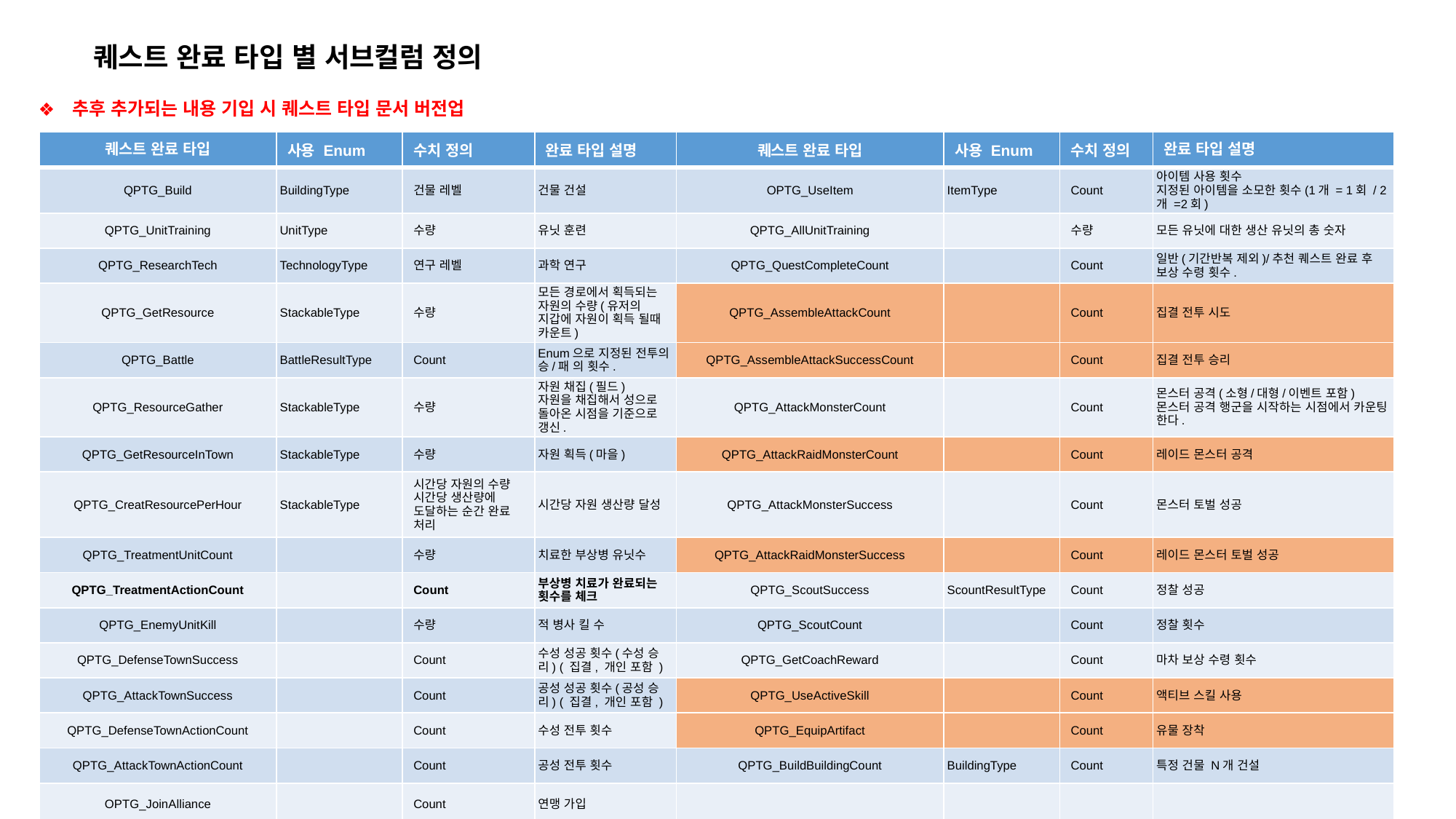

퀘스트 완료 타입 별 서브컬럼 정의
추후 추가되는 내용 기입 시 퀘스트 타입 문서 버전업
| 퀘스트 완료 타입 | 사용 Enum | 수치 정의 | 완료 타입 설명 | 퀘스트 완료 타입 | 사용 Enum | 수치 정의 | 완료 타입 설명 |
| --- | --- | --- | --- | --- | --- | --- | --- |
| QPTG\_Build | BuildingType | 건물 레벨 | 건물 건설 | OPTG\_UseItem | ItemType | Count | 아이템 사용 횟수 지정된 아이템을 소모한 횟수(1개 = 1회 / 2개 =2회) |
| QPTG\_UnitTraining | UnitType | 수량 | 유닛 훈련 | QPTG\_AllUnitTraining |  | 수량 | 모든 유닛에 대한 생산 유닛의 총 숫자 |
| QPTG\_ResearchTech | TechnologyType | 연구 레벨 | 과학 연구 | QPTG\_QuestCompleteCount |  | Count | 일반(기간반복 제외)/추천 퀘스트 완료 후 보상 수령 횟수. |
| QPTG\_GetResource | StackableType | 수량 | 모든 경로에서 획득되는 자원의 수량(유저의 지갑에 자원이 획득 될때 카운트) | QPTG\_AssembleAttackCount |  | Count | 집결 전투 시도 |
| QPTG\_Battle | BattleResultType | Count | Enum으로 지정된 전투의 승/패 의 횟수. | QPTG\_AssembleAttackSuccessCount |  | Count | 집결 전투 승리 |
| QPTG\_ResourceGather | StackableType | 수량 | 자원 채집(필드) 자원을 채집해서 성으로 돌아온 시점을 기준으로 갱신. | QPTG\_AttackMonsterCount |  | Count | 몬스터 공격(소형/대형/이벤트 포함) 몬스터 공격 행군을 시작하는 시점에서 카운팅 한다. |
| QPTG\_GetResourceInTown | StackableType | 수량 | 자원 획득(마을) | QPTG\_AttackRaidMonsterCount |  | Count | 레이드 몬스터 공격 |
| QPTG\_CreatResourcePerHour | StackableType | 시간당 자원의 수량 시간당 생산량에 도달하는 순간 완료 처리 | 시간당 자원 생산량 달성 | QPTG\_AttackMonsterSuccess |  | Count | 몬스터 토벌 성공 |
| QPTG\_TreatmentUnitCount |  | 수량 | 치료한 부상병 유닛수 | QPTG\_AttackRaidMonsterSuccess |  | Count | 레이드 몬스터 토벌 성공 |
| QPTG\_TreatmentActionCount |  | Count | 부상병 치료가 완료되는 횟수를 체크 | QPTG\_ScoutSuccess | ScountResultType | Count | 정찰 성공 |
| QPTG\_EnemyUnitKill |  | 수량 | 적 병사 킬 수 | QPTG\_ScoutCount |  | Count | 정찰 횟수 |
| QPTG\_DefenseTownSuccess |  | Count | 수성 성공 횟수(수성 승리) ( 집결, 개인 포함 ) | QPTG\_GetCoachReward |  | Count | 마차 보상 수령 횟수 |
| QPTG\_AttackTownSuccess |  | Count | 공성 성공 횟수(공성 승리) ( 집결, 개인 포함 ) | QPTG\_UseActiveSkill |  | Count | 액티브 스킬 사용 |
| QPTG\_DefenseTownActionCount |  | Count | 수성 전투 횟수 | QPTG\_EquipArtifact |  | Count | 유물 장착 |
| QPTG\_AttackTownActionCount |  | Count | 공성 전투 횟수 | QPTG\_BuildBuildingCount | BuildingType | Count | 특정 건물 N개 건설 |
| OPTG\_JoinAlliance |  | Count | 연맹 가입 |  |  |  |  |